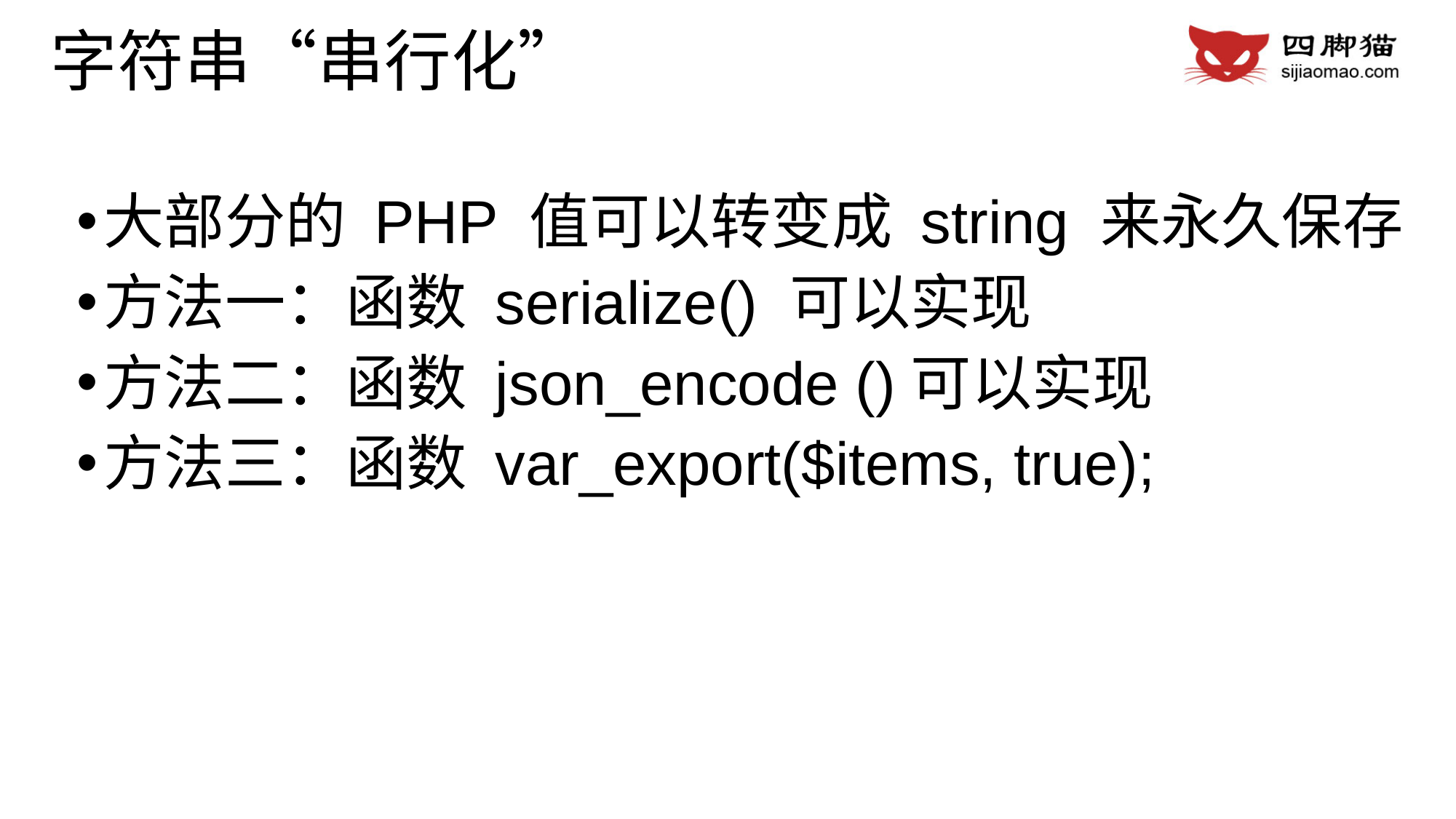

字符串“串行化”
大部分的 PHP 值可以转变成 string 来永久保存
方法一：函数 serialize() 可以实现
方法二：函数 json_encode ()可以实现
方法三：函数 var_export($items, true);